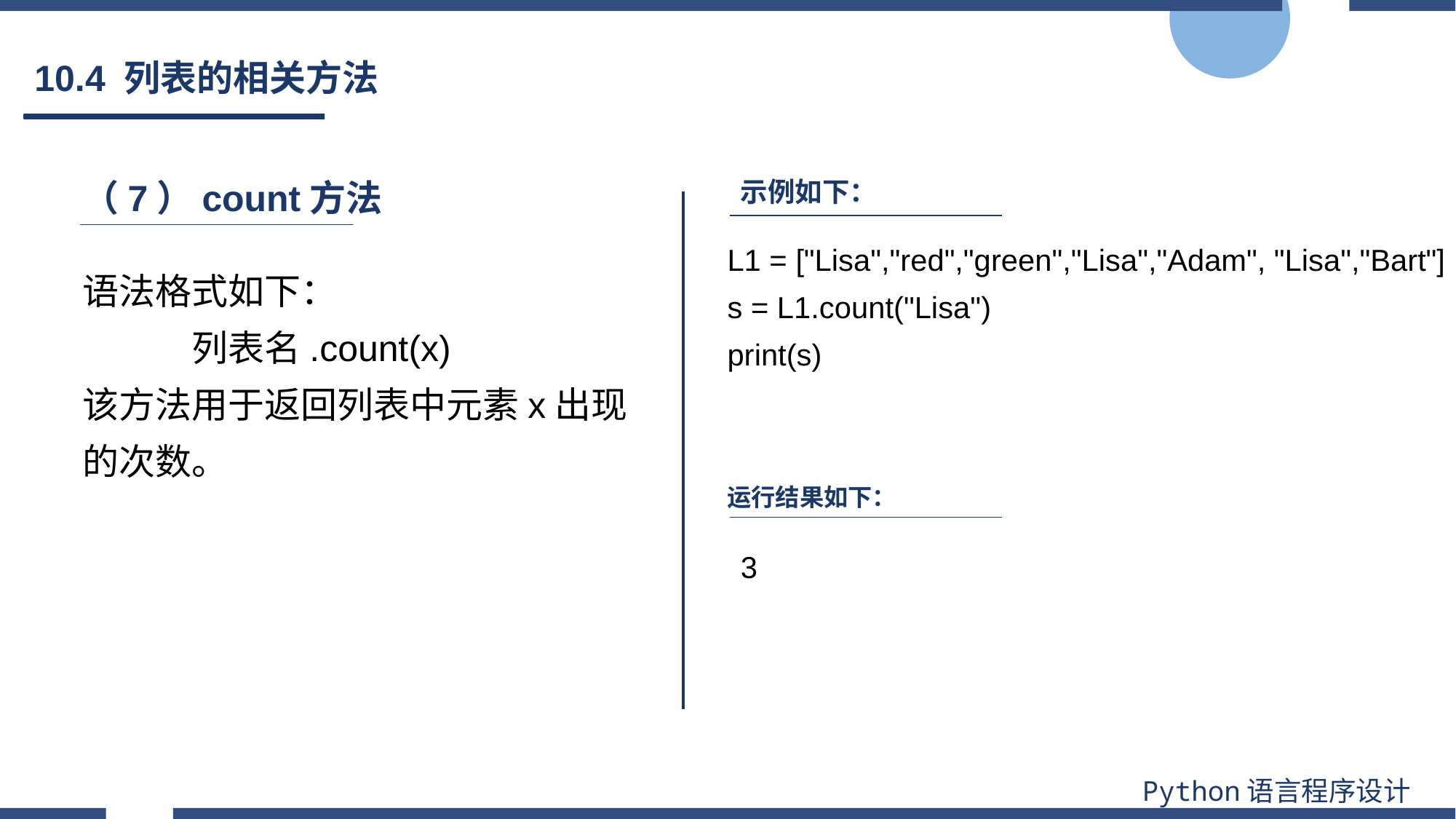

# 10.4 列表的相关方法
（7）count方法
示例如下：
L1 = ["Lisa","red","green","Lisa","Adam", "Lisa","Bart"]
s = L1.count("Lisa")
print(s)

语法格式如下：
	列表名.count(x)
该方法用于返回列表中元素x出现的次数。
运行结果如下：
3